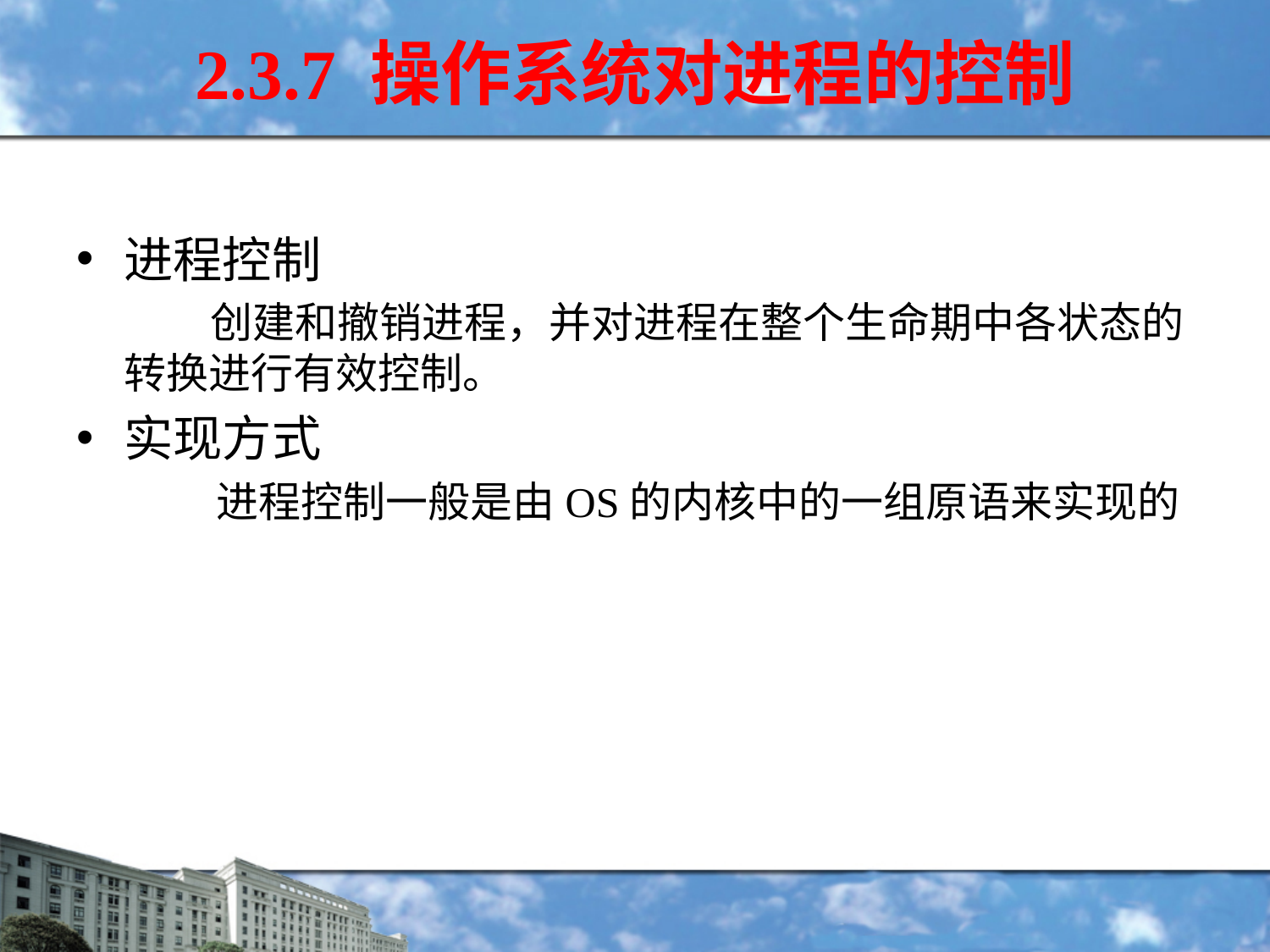

进程控制
             创建和撤销进程，并对进程在整个生命期中各状态的转换进行有效控制。
实现方式
       进程控制一般是由OS的内核中的一组原语来实现的

2.3.7 操作系统对进程的控制